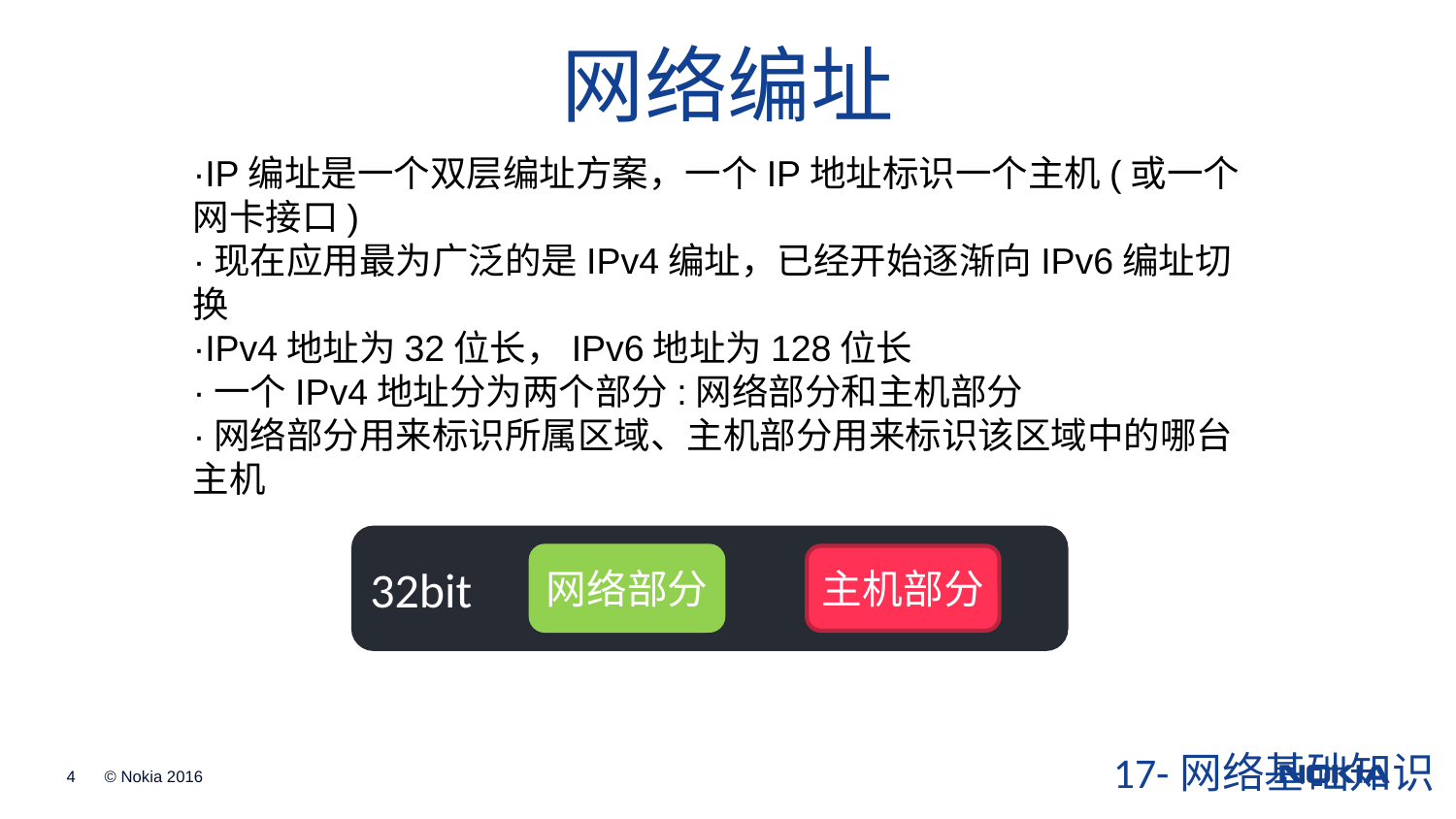

# 网络编址
·IP编址是一个双层编址方案，一个IP地址标识一个主机(或一个网卡接口)
·现在应用最为广泛的是IPv4编址，已经开始逐渐向IPv6编址切换
·IPv4地址为32位长，IPv6地址为128位长
·一个IPv4地址分为两个部分:网络部分和主机部分
·网络部分用来标识所属区域、主机部分用来标识该区域中的哪台主机
32bit
网络部分
主机部分
17-网络基础知识